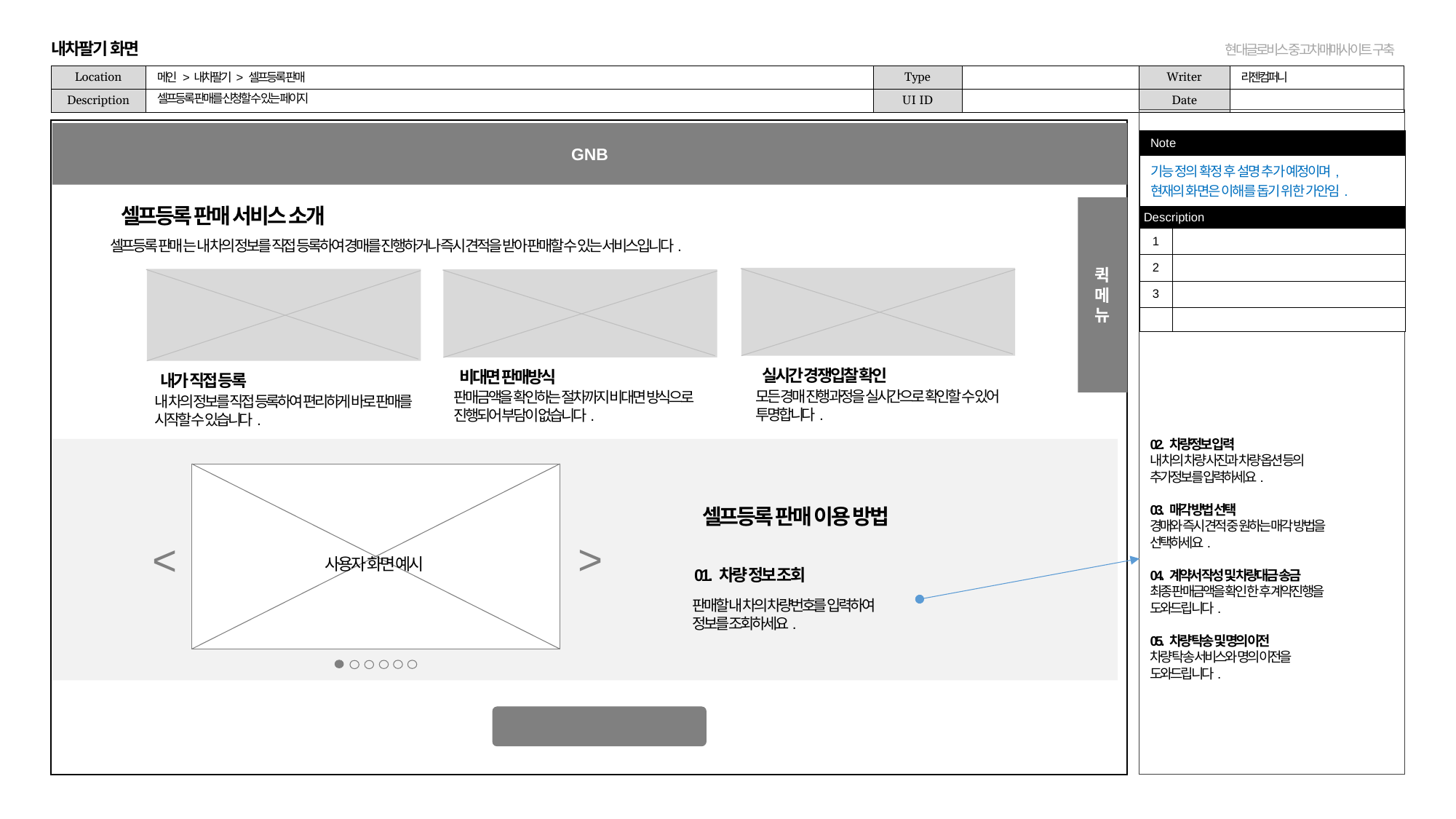

내차팔기 화면
메인  > 내차팔기 >  셀프등록 판매

리젠컴퍼니
셀프등록 판매를 신청할 수 있는 페이지

GNB
| Note |  |
| --- | --- |
| 기능 정의 확정 후 설명 추가 예정이며, 현재의 화면은 이해를 돕기 위한 가안임. |  |
| Description |  |
| 1 |  |
| 2 |  |
| 3 |  |
|  |  |
셀프등록 판매 서비스 소개
셀프등록 판매 는 내 차의 정보를 직접 등록하여 경매를 진행하거나 즉시 견적을 받아 판매할 수 있는 서비스입니다.
퀵
메뉴

실시간 경쟁입찰 확인
비대면 판매방식
내가 직접 등록
모든 경매 진행과정을 실시간으로 확인할 수 있어 투명합니다.
판매금액을 확인하는 절차까지 비대면 방식으로 진행되어 부담이 없습니다.
내 차의 정보를 직접 등록하여 편리하게 바로 판매를 시작할 수 있습니다.
02. 차량정보 입력
내 차의 차량 사진과 차량 옵션 등의
추가정보를 입력하세요.

03. 매각 방법 선택
경매와 즉시 견적 중 원하는 매각 방법을 선택하세요.

04. 계약서 작성 및 차량대금 송금
최종 판매금액을 확인 한 후 계약진행을 도와드립니다.

05. 차량 탁송 및 명의 이전
차량 탁송 서비스와 명의 이전을 도와드립니다.

>
<

셀프등록 판매 이용 방법
01. 차량 정보 조회
판매할 내 차의 차량번호를 입력하여
정보를 조회하세요.
사용자 화면 예시
셀프등록 판매  시작하기